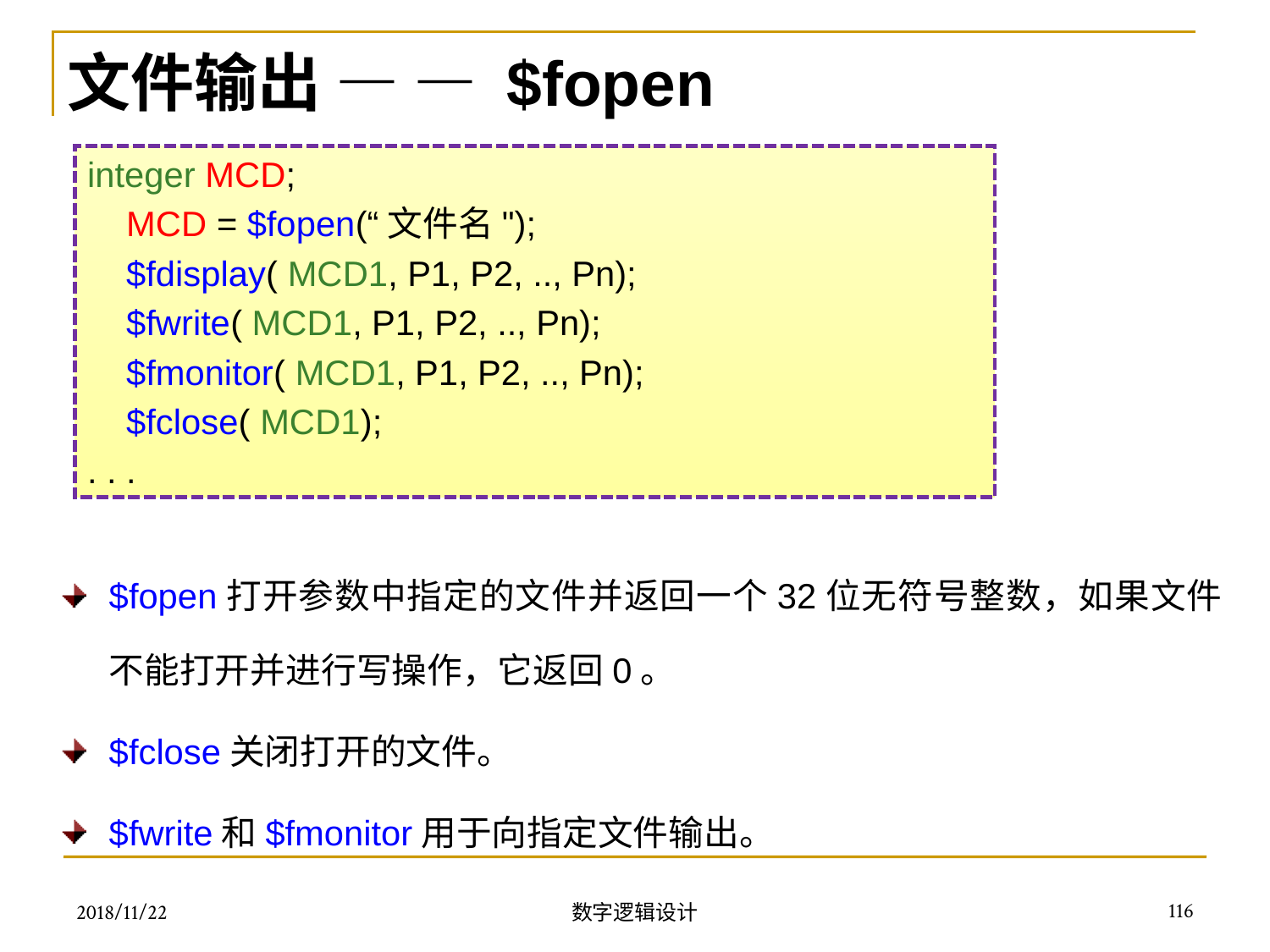

文件输出 — — $fopen
integer MCD;
    MCD = $fopen(“文件名");
    $fdisplay( MCD1, P1, P2, .., Pn);
    $fwrite( MCD1, P1, P2, .., Pn);
    $fmonitor( MCD1, P1, P2, .., Pn);
    $fclose( MCD1);
. . .
$fopen打开参数中指定的文件并返回一个32位无符号整数，如果文件不能打开并进行写操作，它返回0。
$fclose关闭打开的文件。
$fwrite和$fmonitor用于向指定文件输出。
2018/11/22
116
数字逻辑设计